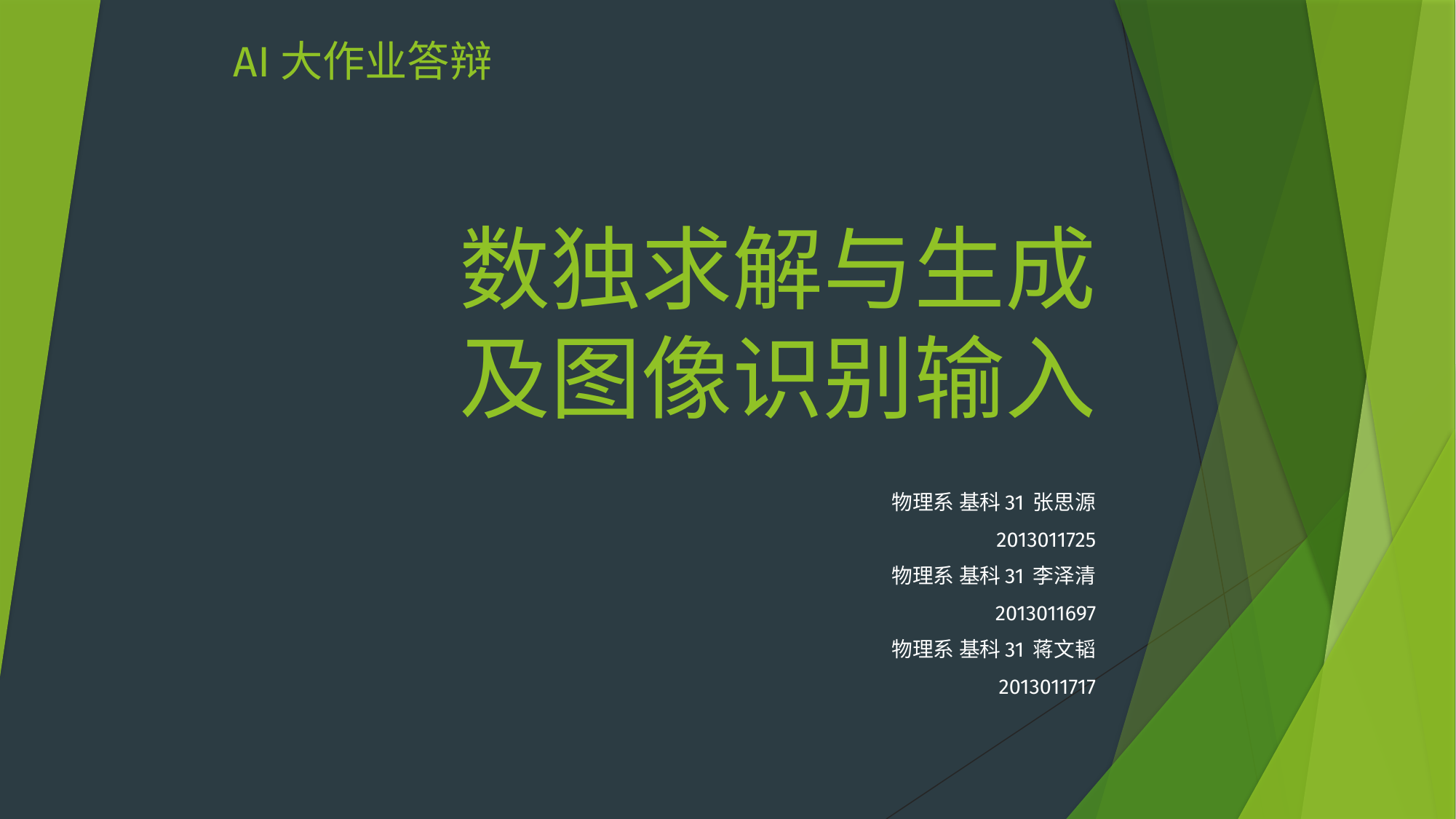

# AI大作业答辩
数独求解与生成
及图像识别输入
物理系 基科31 张思源
2013011725
物理系 基科31 李泽清
2013011697
物理系 基科31 蒋文韬
2013011717